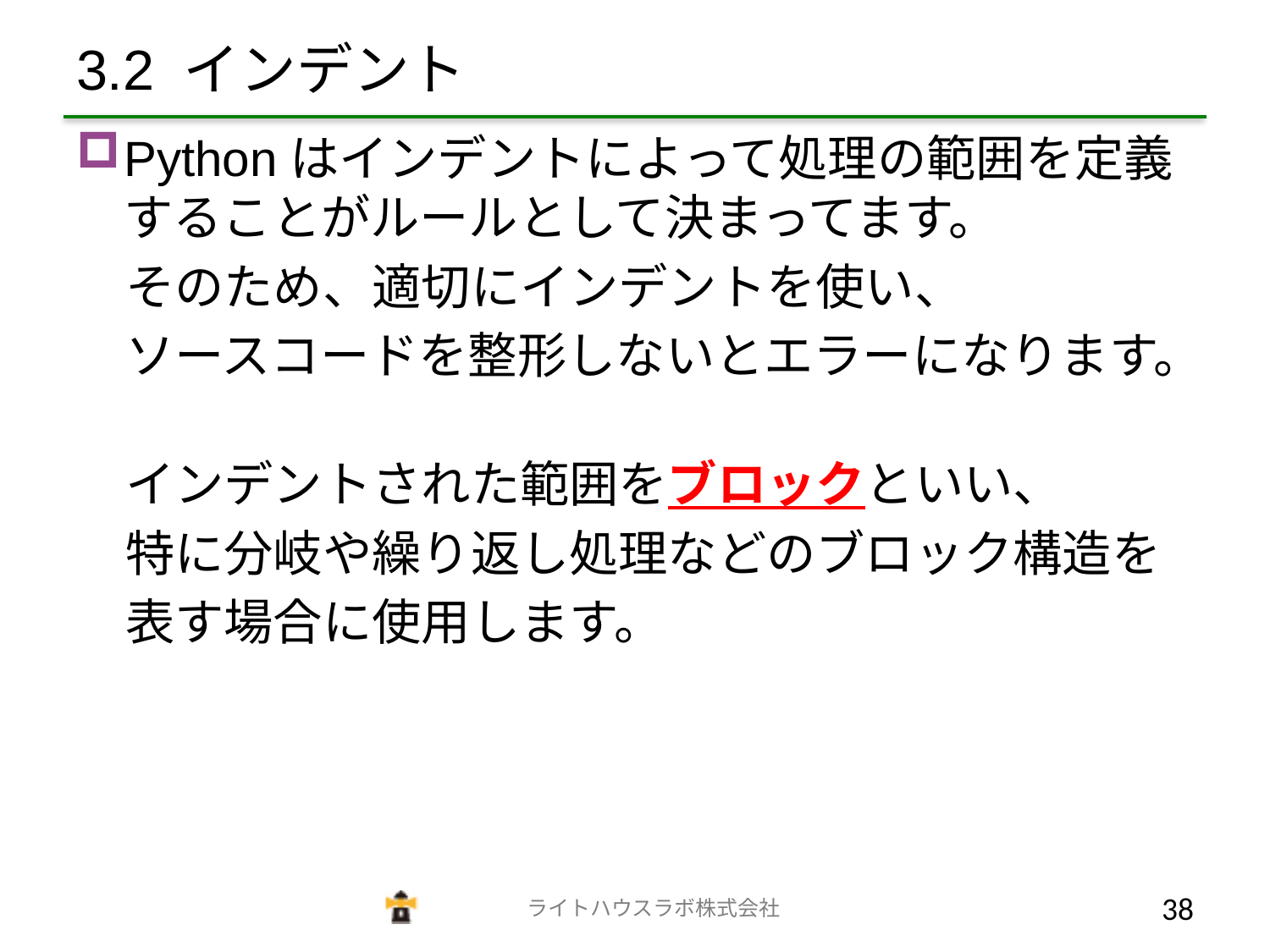

# 3.2 インデント
Pythonはインデントによって処理の範囲を定義することがルールとして決まってます。
　そのため、適切にインデントを使い、
　ソースコードを整形しないとエラーになります。
　インデントされた範囲をブロックといい、
　特に分岐や繰り返し処理などのブロック構造を
　表す場合に使用します。
　　　　　　　　　　　　　ライトハウスラボ株式会社
38